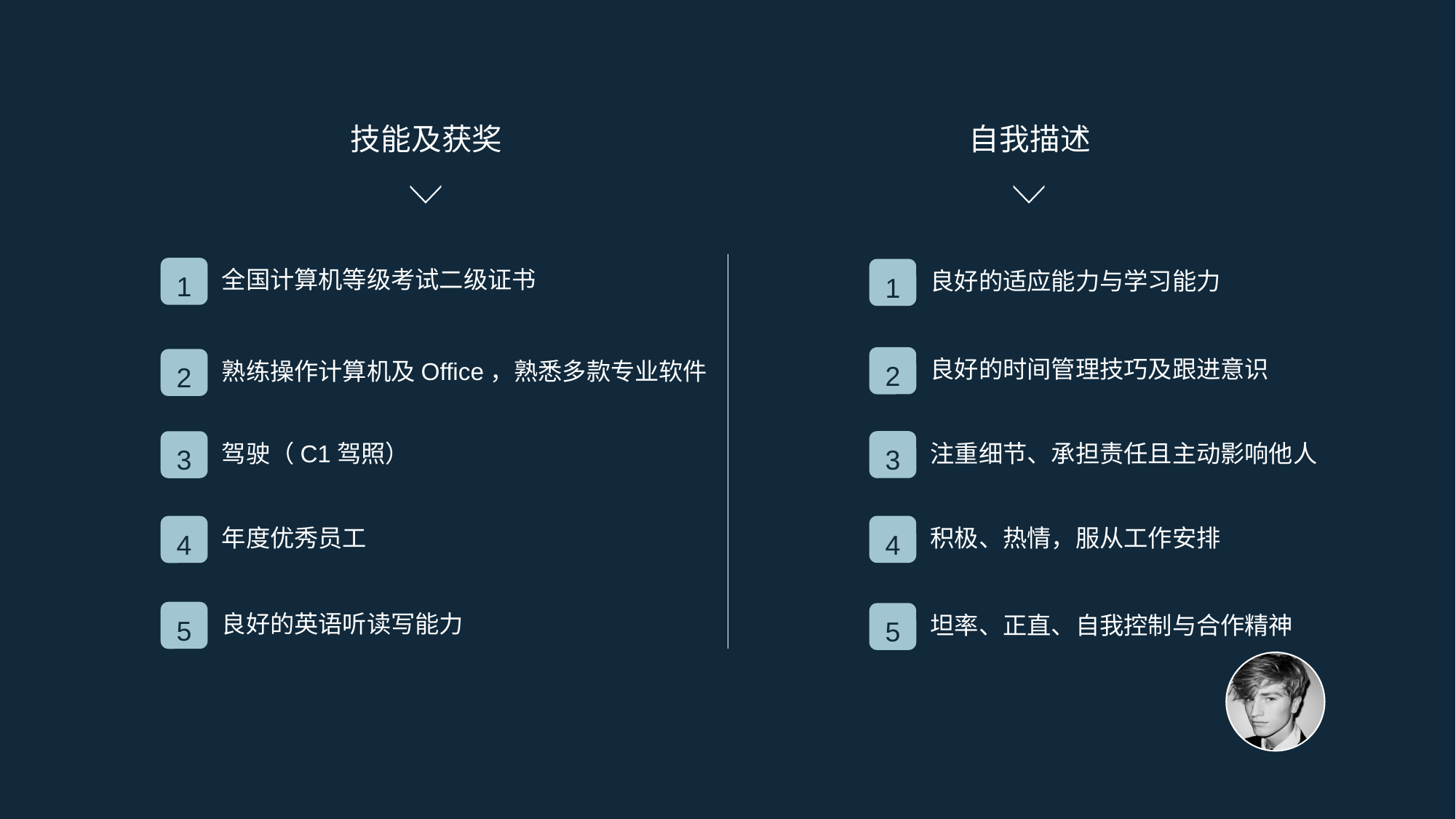

技能及获奖

自我描述

1

全国计算机等级考试二级证书

2

熟练操作计算机及Office，熟悉多款专业软件
3

驾驶（C1驾照）

4

年度优秀员工

5

良好的英语听读写能力

1

良好的适应能力与学习能力

2

良好的时间管理技巧及跟进意识

3

注重细节、承担责任且主动影响他人
4

积极、热情，服从工作安排
5

坦率、正直、自我控制与合作精神